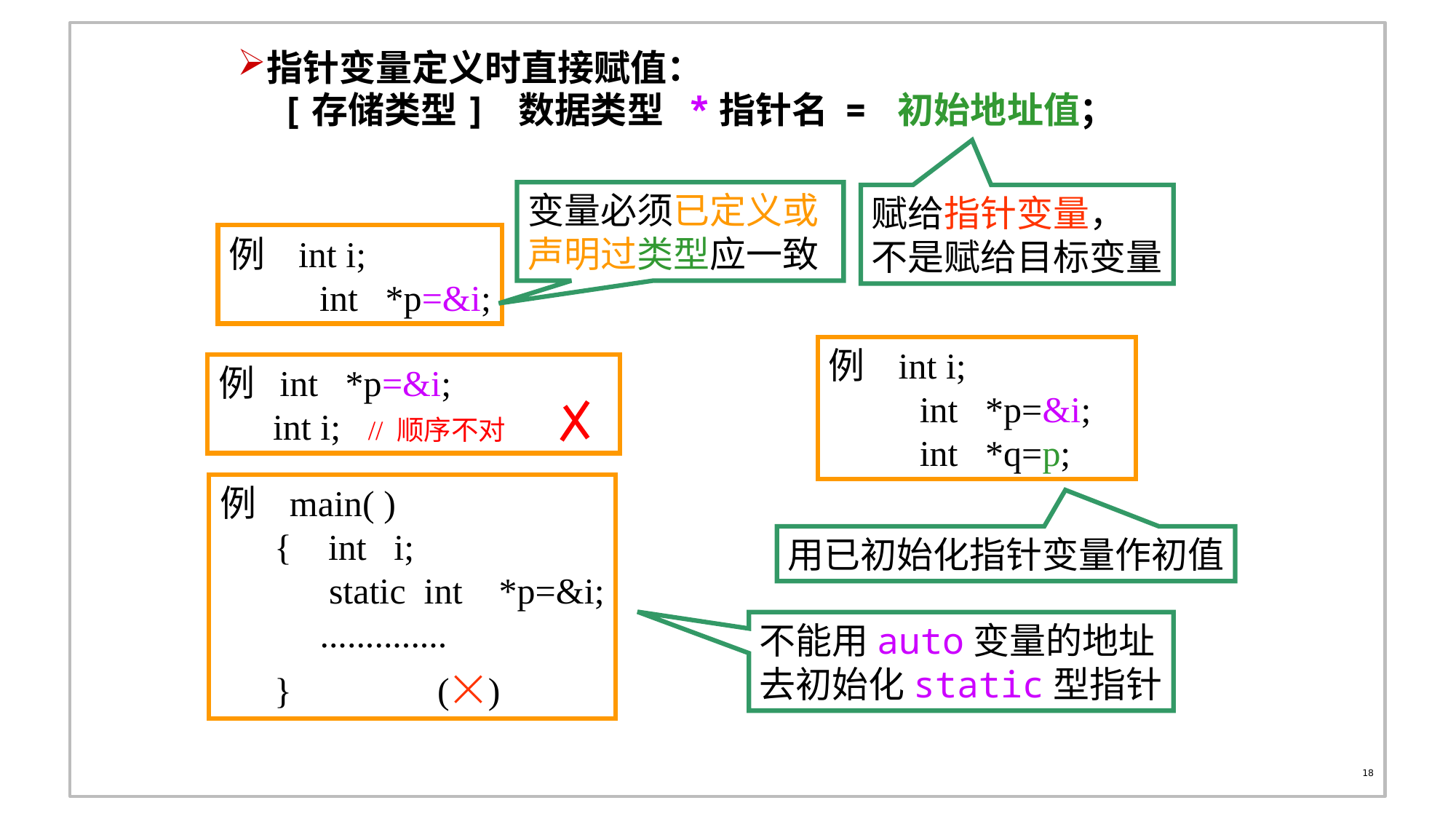

指针变量定义时直接赋值：
  [存储类型] 数据类型  *指针名 = 初始地址值；
变量必须已定义或声明过类型应一致
赋给指针变量，
不是赋给目标变量
例   int i;
          int   *p=&i;
例   int i;
          int   *p=&i;
          int   *q=p;
例  int   *p=&i;
      int i;   // 顺序不对

例   main( )
      {    int   i;
            static  int    *p=&i;
           ..............
      }                (×)
用已初始化指针变量作初值
不能用auto变量的地址
去初始化static型指针
18